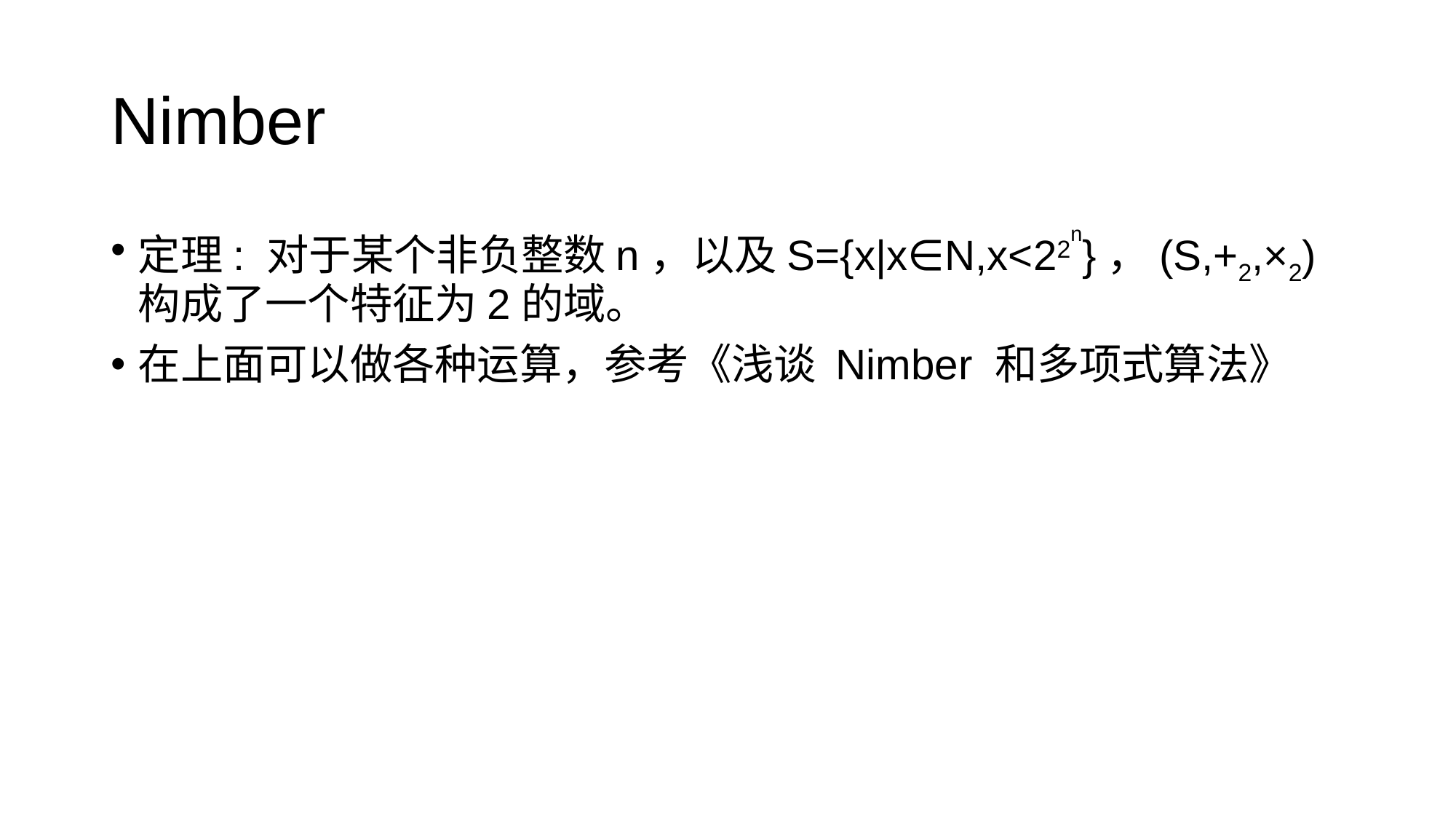

# Nimber
定理: 对于某个非负整数n，以及S={x|x∈N,x<22n}，(S,+2,×2)构成了一个特征为2的域。
在上面可以做各种运算，参考《浅谈 Nimber 和多项式算法》